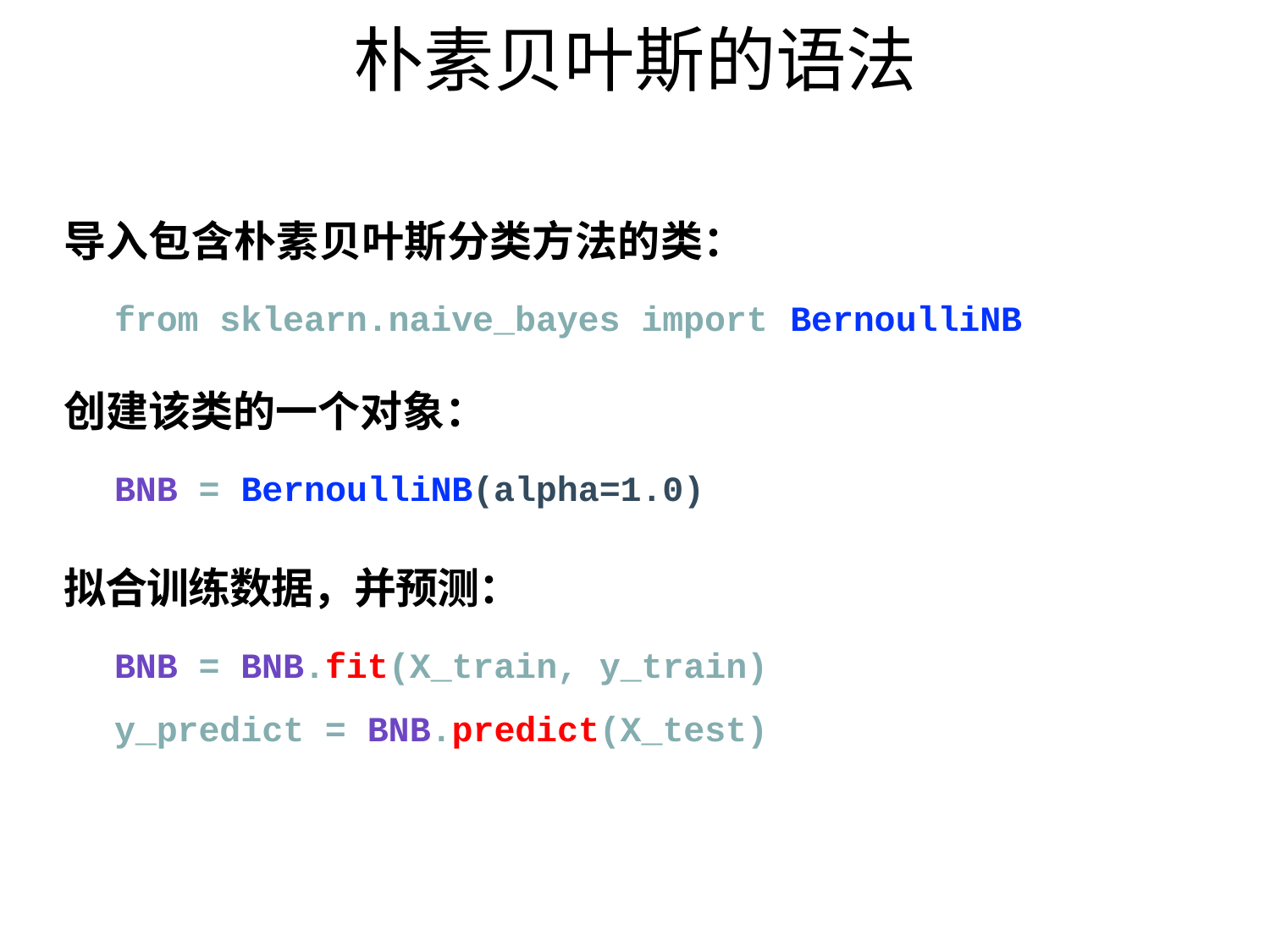

# 朴素贝叶斯的语法
导入包含朴素贝叶斯分类方法的类：
from sklearn.naive_bayes import BernoulliNB
创建该类的一个对象：
BNB = BernoulliNB(alpha=1.0)
拟合训练数据，并预测：
BNB = BNB.fit(X_train, y_train)  y_predict = BNB.predict(X_test)